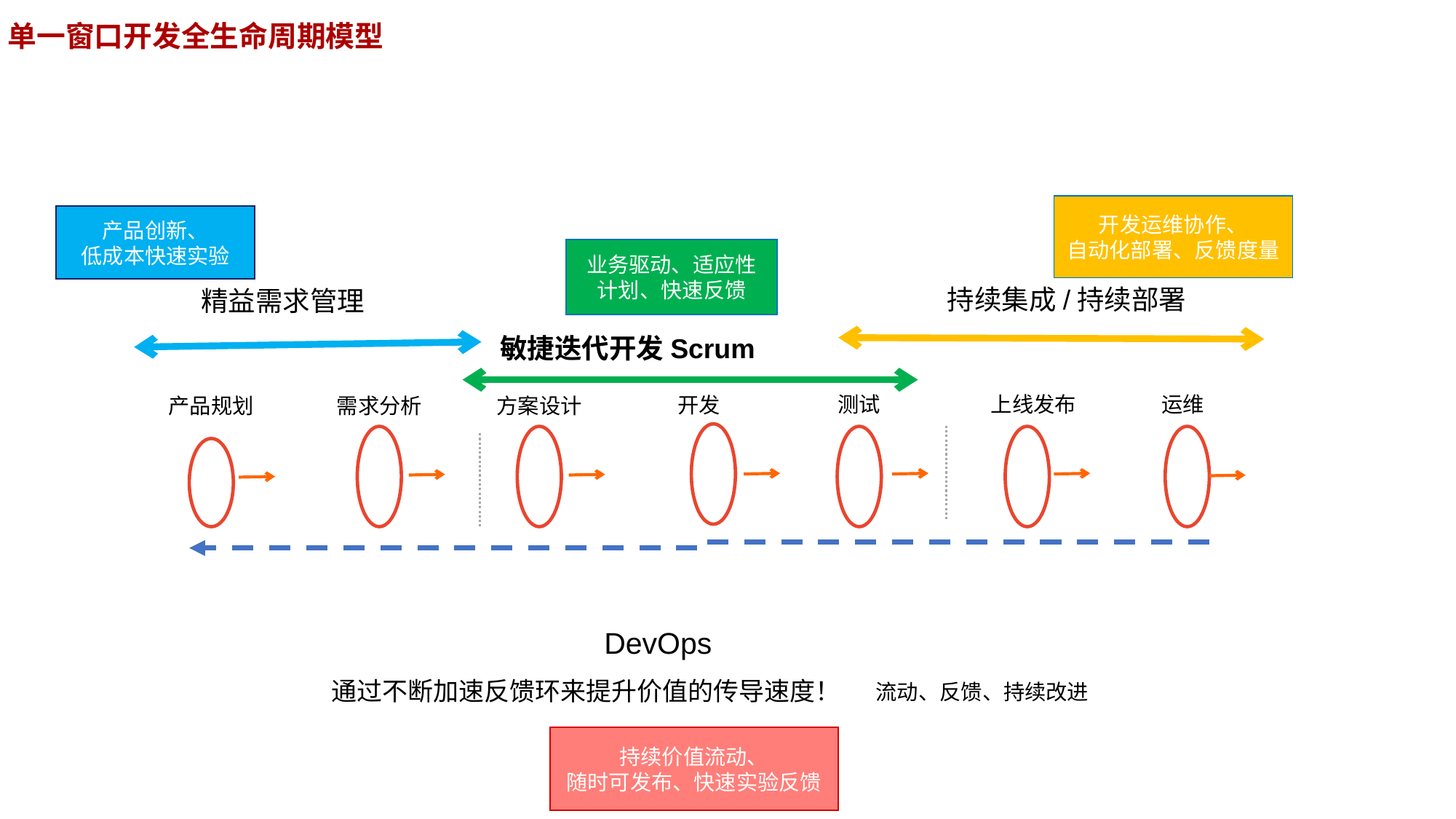

# 单一窗口开发全生命周期模型
开发运维协作、
自动化部署、反馈度量
产品创新、
低成本快速实验
业务驱动、适应性计划、快速反馈
持续集成/持续部署
精益需求管理
敏捷迭代开发Scrum
测试
上线发布
运维
开发
产品规划
需求分析
方案设计

DevOps
通过不断加速反馈环来提升价值的传导速度！
流动、反馈、持续改进
持续价值流动、
随时可发布、快速实验反馈